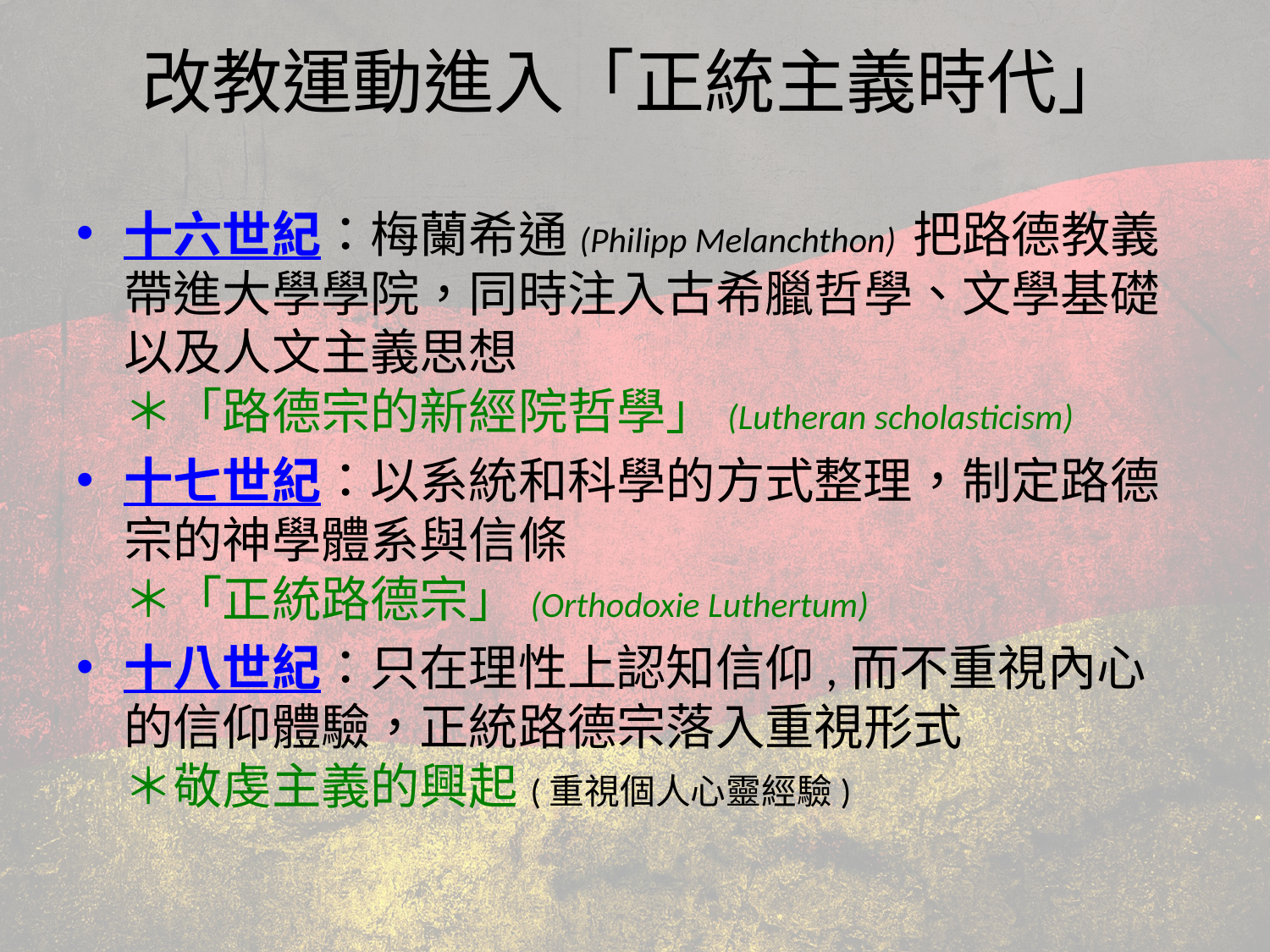

# 改教運動進入「正統主義時代」
十六世紀：梅蘭希通(Philipp Melanchthon) 把路德教義帶進大學學院，同時注入古希臘哲學、文學基礎以及人文主義思想
＊「路德宗的新經院哲學」(Lutheran scholasticism)
十七世紀：以系統和科學的方式整理，制定路德宗的神學體系與信條
＊「正統路德宗」(Orthodoxie Luthertum)
十八世紀：只在理性上認知信仰,而不重視內心的信仰體驗，正統路德宗落入重視形式
＊敬虔主義的興起(重視個人心靈經驗)